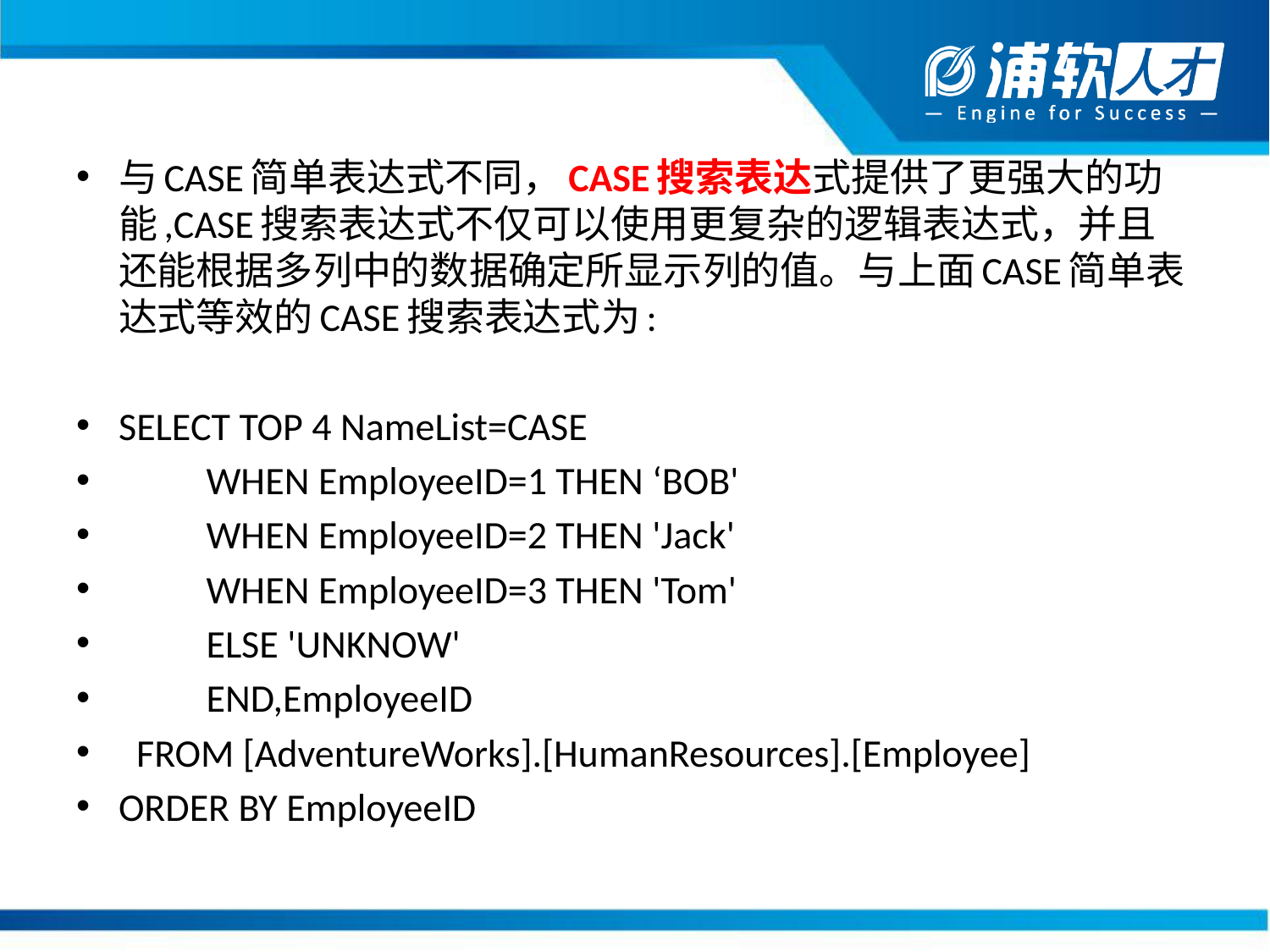

与CASE简单表达式不同，CASE搜索表达式提供了更强大的功能,CASE搜索表达式不仅可以使用更复杂的逻辑表达式，并且还能根据多列中的数据确定所显示列的值。与上面CASE简单表达式等效的CASE搜索表达式为:

SELECT TOP 4 NameList=CASE
	WHEN EmployeeID=1 THEN ‘BOB'
	WHEN EmployeeID=2 THEN 'Jack'
	WHEN EmployeeID=3 THEN 'Tom'
	ELSE 'UNKNOW'
	END,EmployeeID
  FROM [AdventureWorks].[HumanResources].[Employee]
ORDER BY EmployeeID